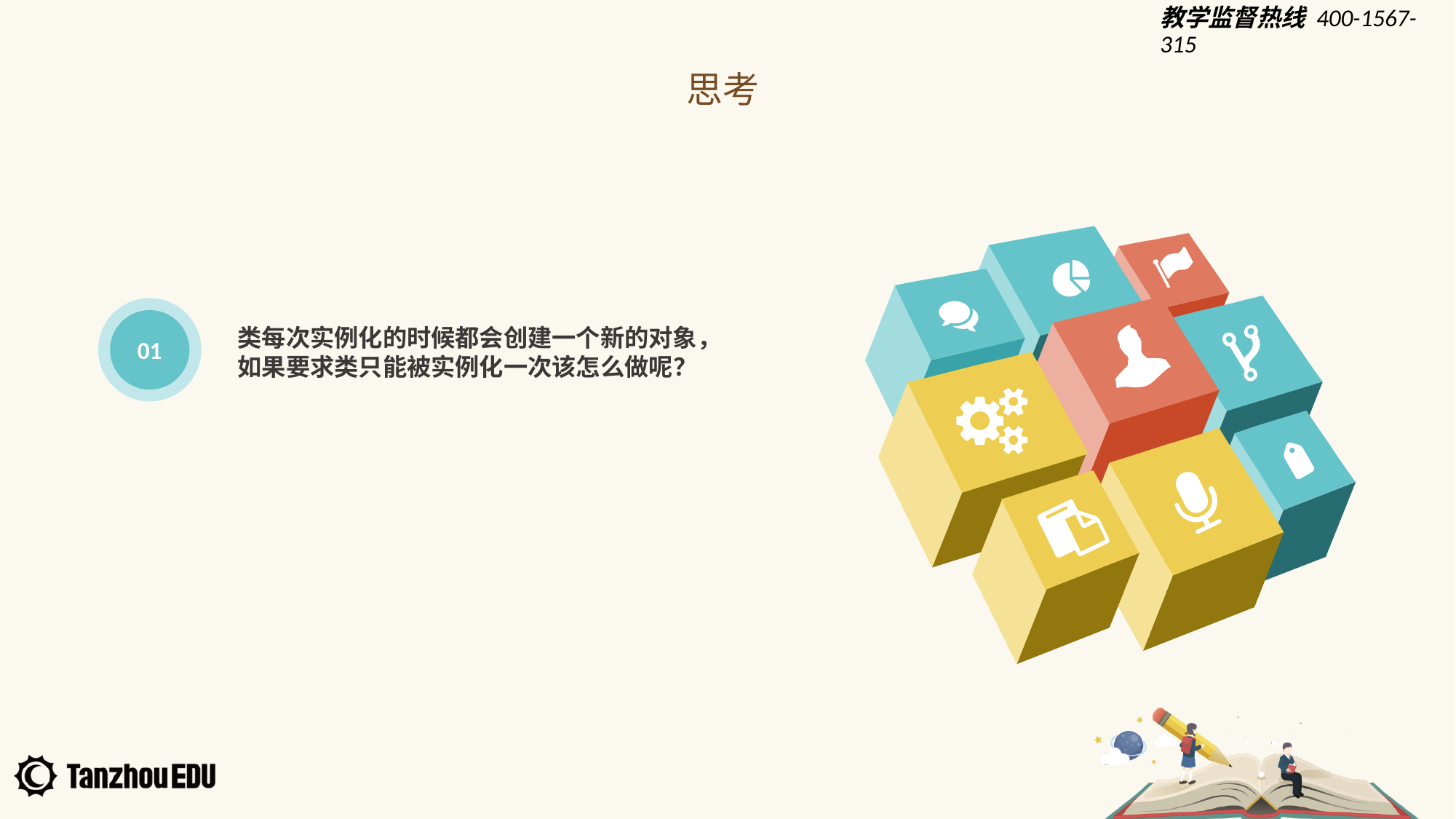

思考

01

类每次实例化的时候都会创建一个新的对象，如果要求类只能被实例化一次该怎么做呢？